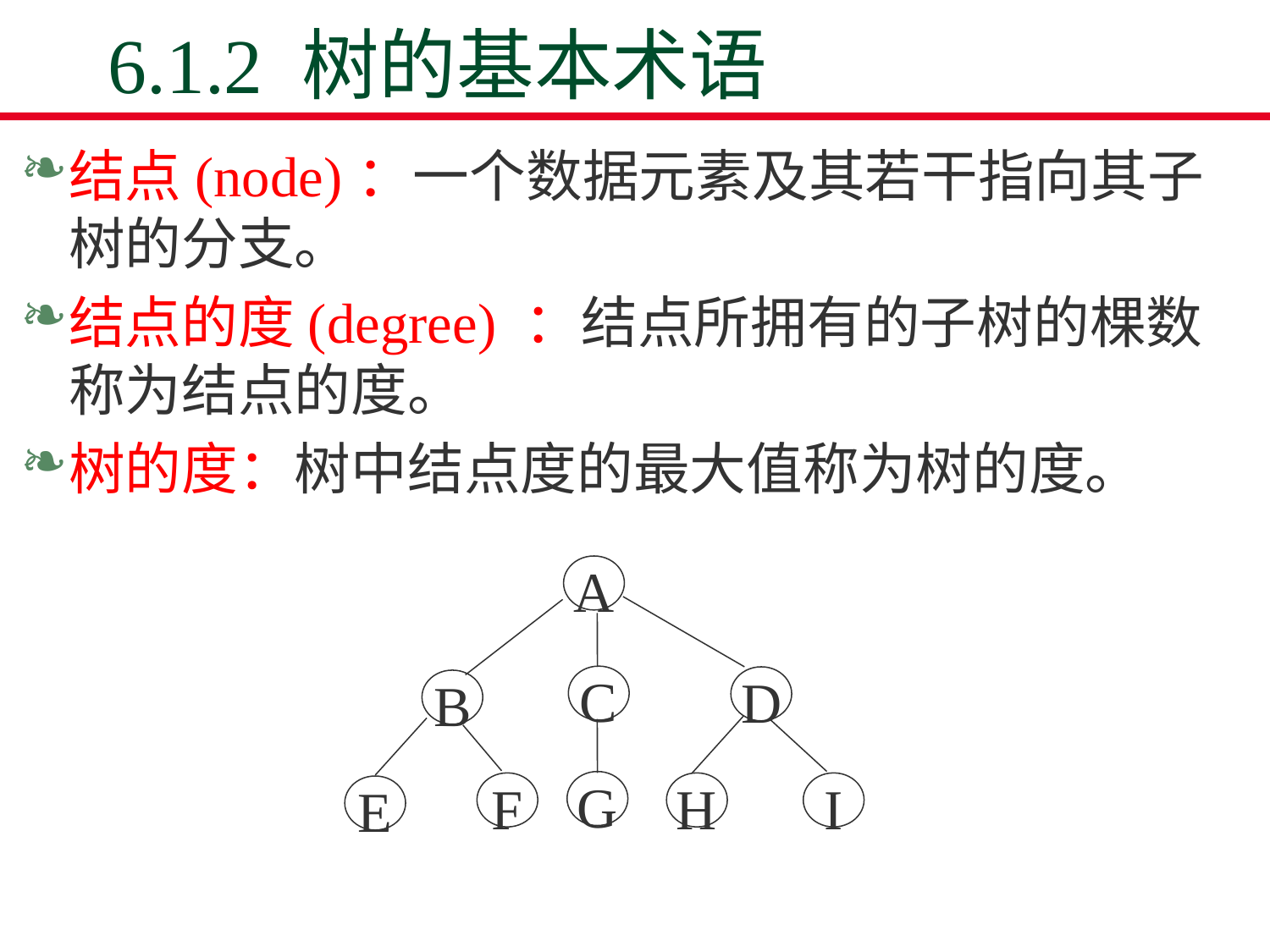

# 6.1.2 树的基本术语
结点(node)：一个数据元素及其若干指向其子树的分支。
结点的度(degree) ：结点所拥有的子树的棵数称为结点的度。
树的度：树中结点度的最大值称为树的度。

A

C
D
B

G
F
H
I
E